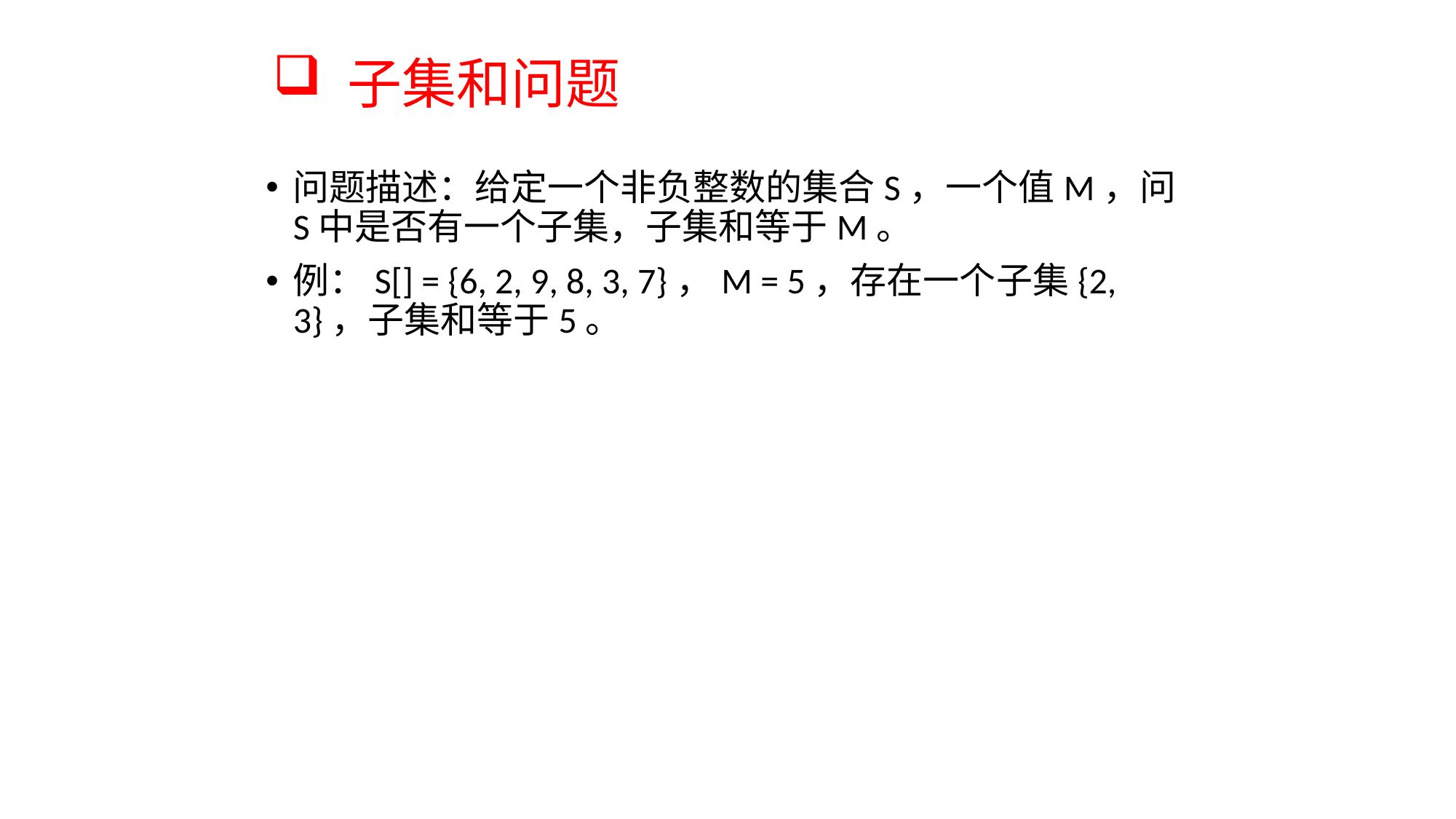

# 子集和问题
问题描述：给定一个非负整数的集合S，一个值M，问S中是否有一个子集，子集和等于M。
例：S[] = {6, 2, 9, 8, 3, 7}，M = 5，存在一个子集{2, 3}，子集和等于5。